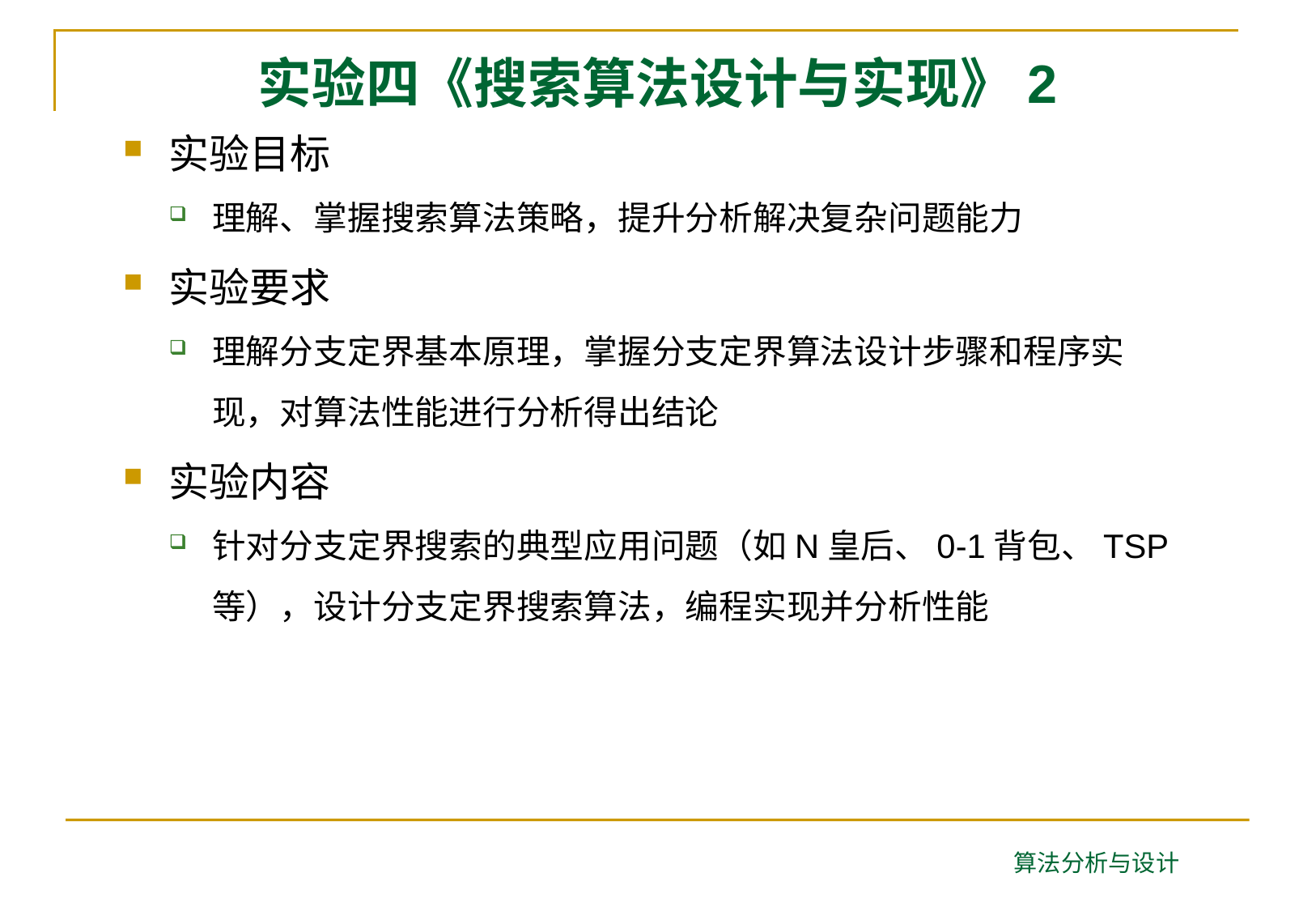

# 实验四《搜索算法设计与实现》2
实验目标
理解、掌握搜索算法策略，提升分析解决复杂问题能力
实验要求
理解分支定界基本原理，掌握分支定界算法设计步骤和程序实现，对算法性能进行分析得出结论
实验内容
针对分支定界搜索的典型应用问题（如N皇后、0-1背包、TSP 等），设计分支定界搜索算法，编程实现并分析性能
算法分析与设计